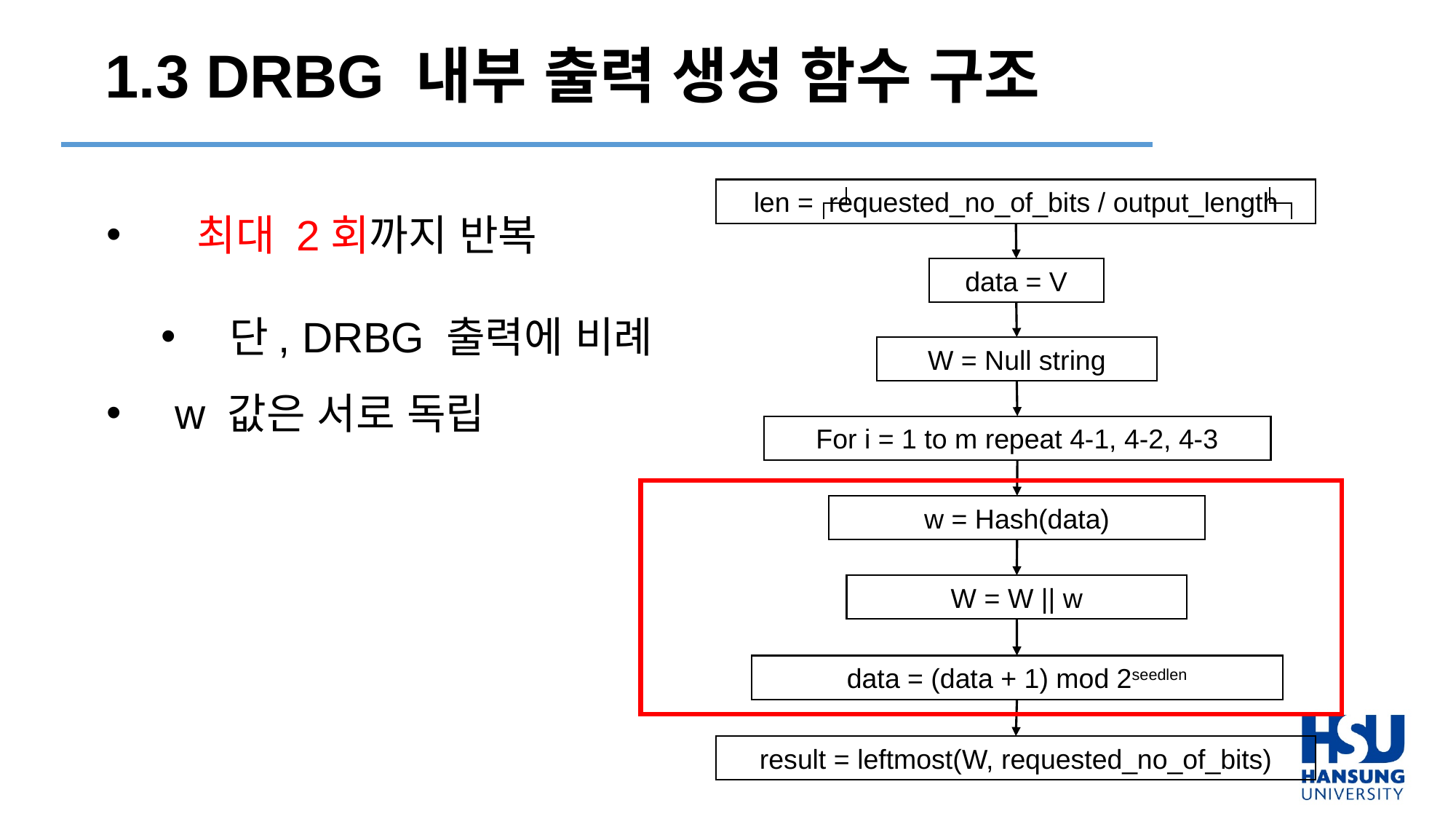

1.3 DRBG 내부 출력 생성 함수 구조
 최대 2회까지 반복
단, DRBG 출력에 비례
w 값은 서로 독립
len =  requested_no_of_bits / output_length
data = V
W = Null string
For i = 1 to m repeat 4-1, 4-2, 4-3

w = Hash(data)
W = W || w
data = (data + 1) mod 2seedlen
result = leftmost(W, requested_no_of_bits)